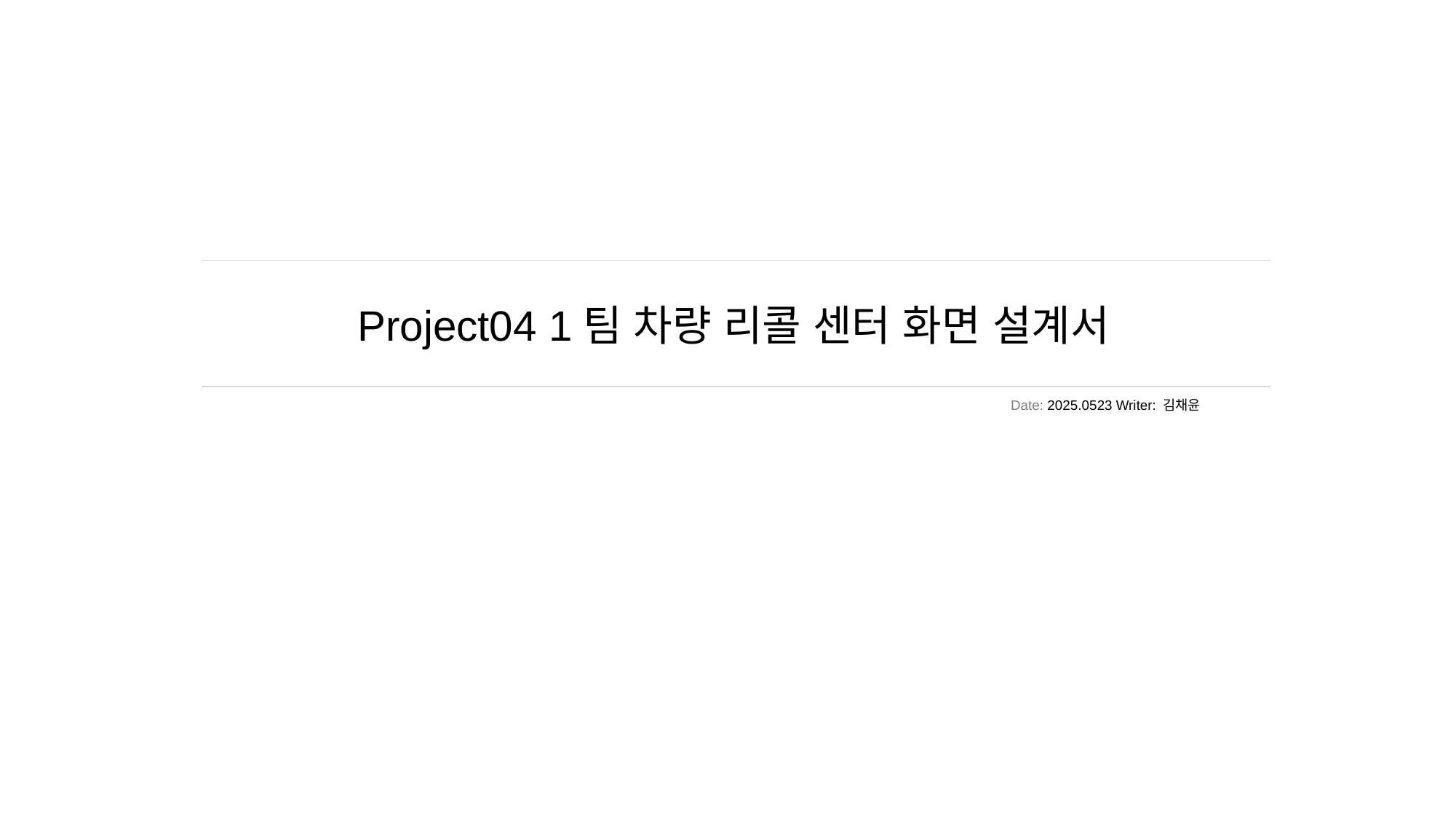

# Project04 1팀 차량 리콜 센터 화면 설계서
Date: 2025.0523 Writer: 김채윤